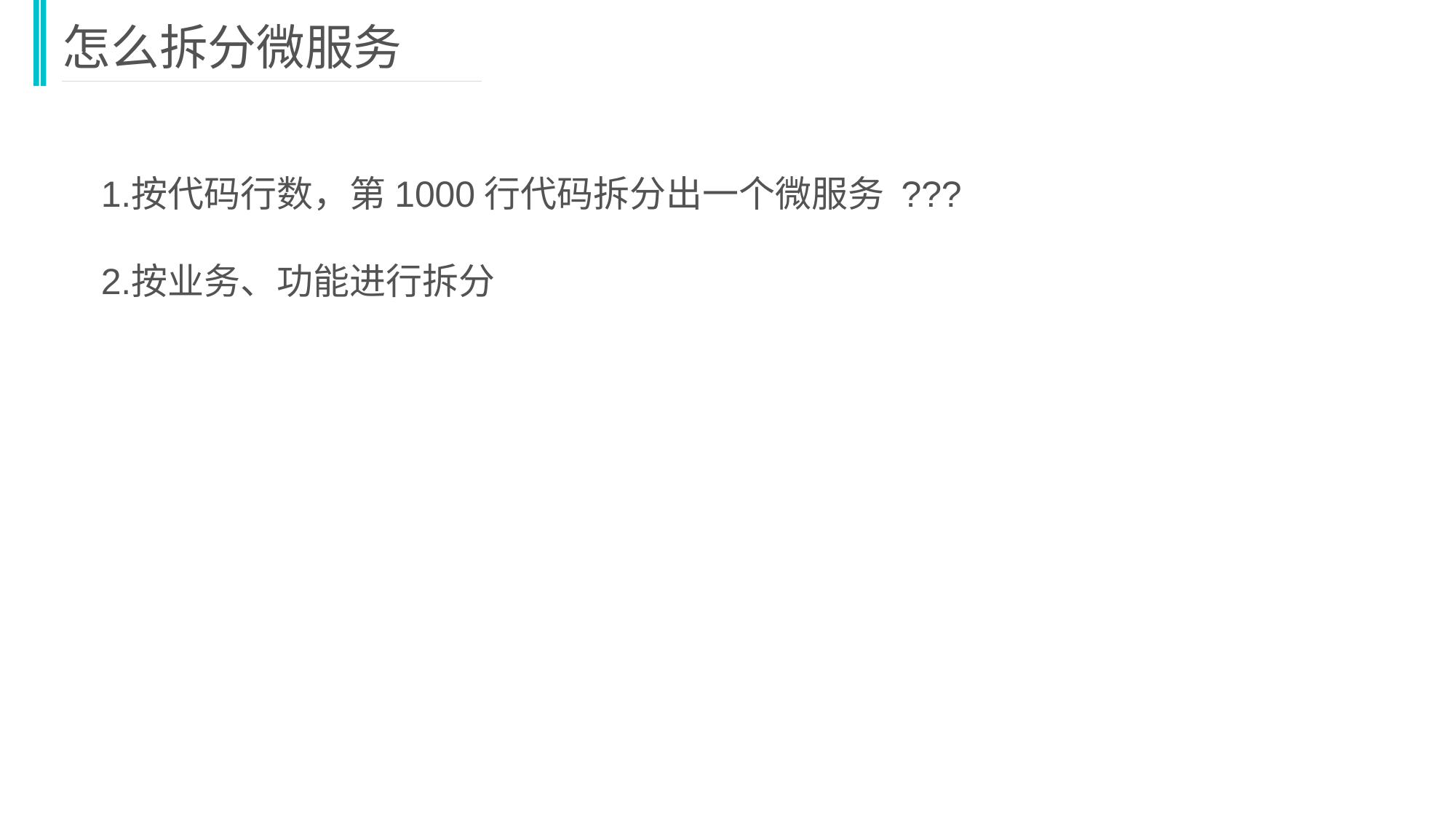

怎么拆分微服务

按代码行数，第1000行代码拆分出一个微服务 ???

按业务、功能进行拆分